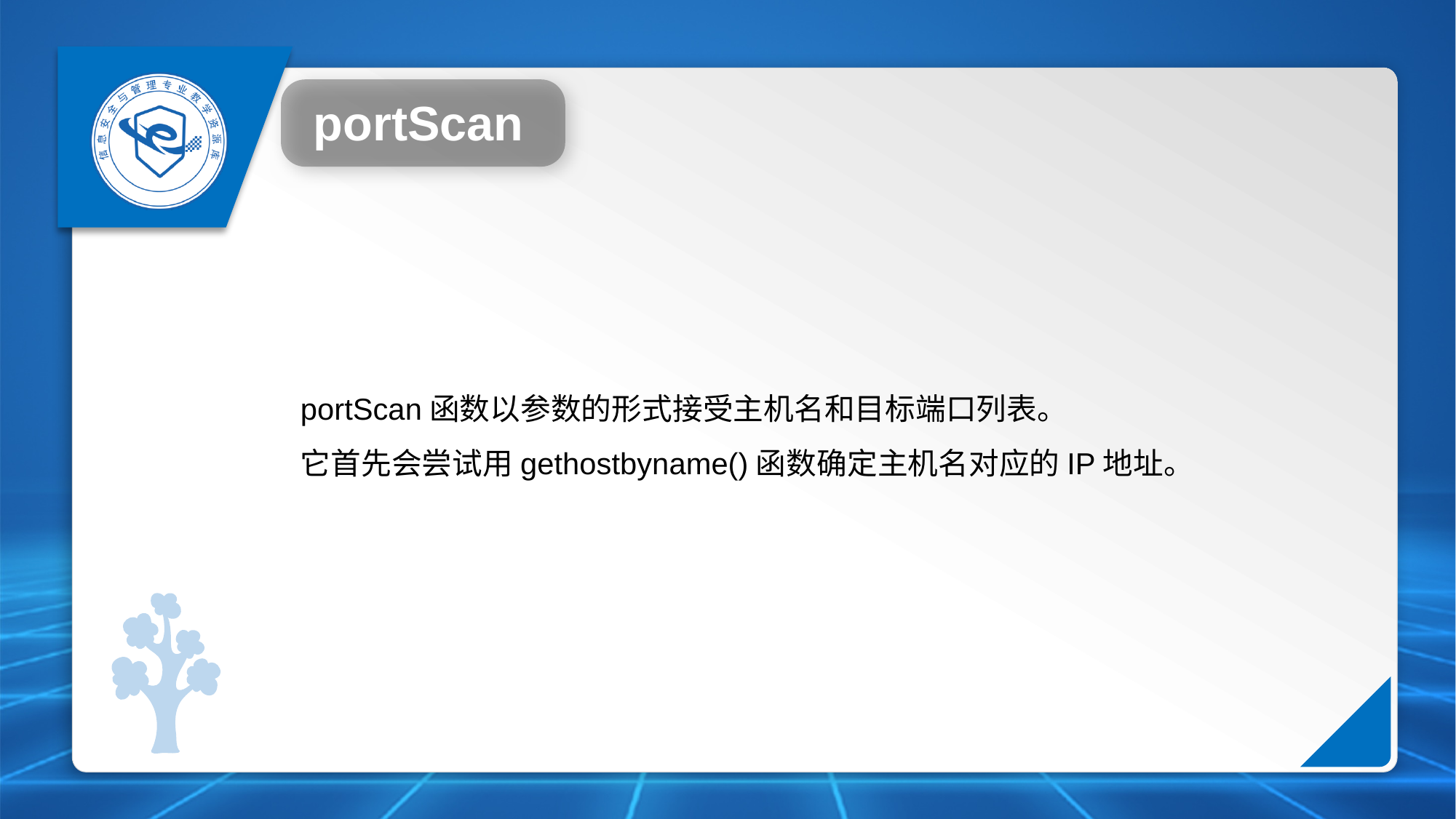

portScan
portScan函数以参数的形式接受主机名和目标端口列表。
它首先会尝试用gethostbyname()函数确定主机名对应的IP地址。